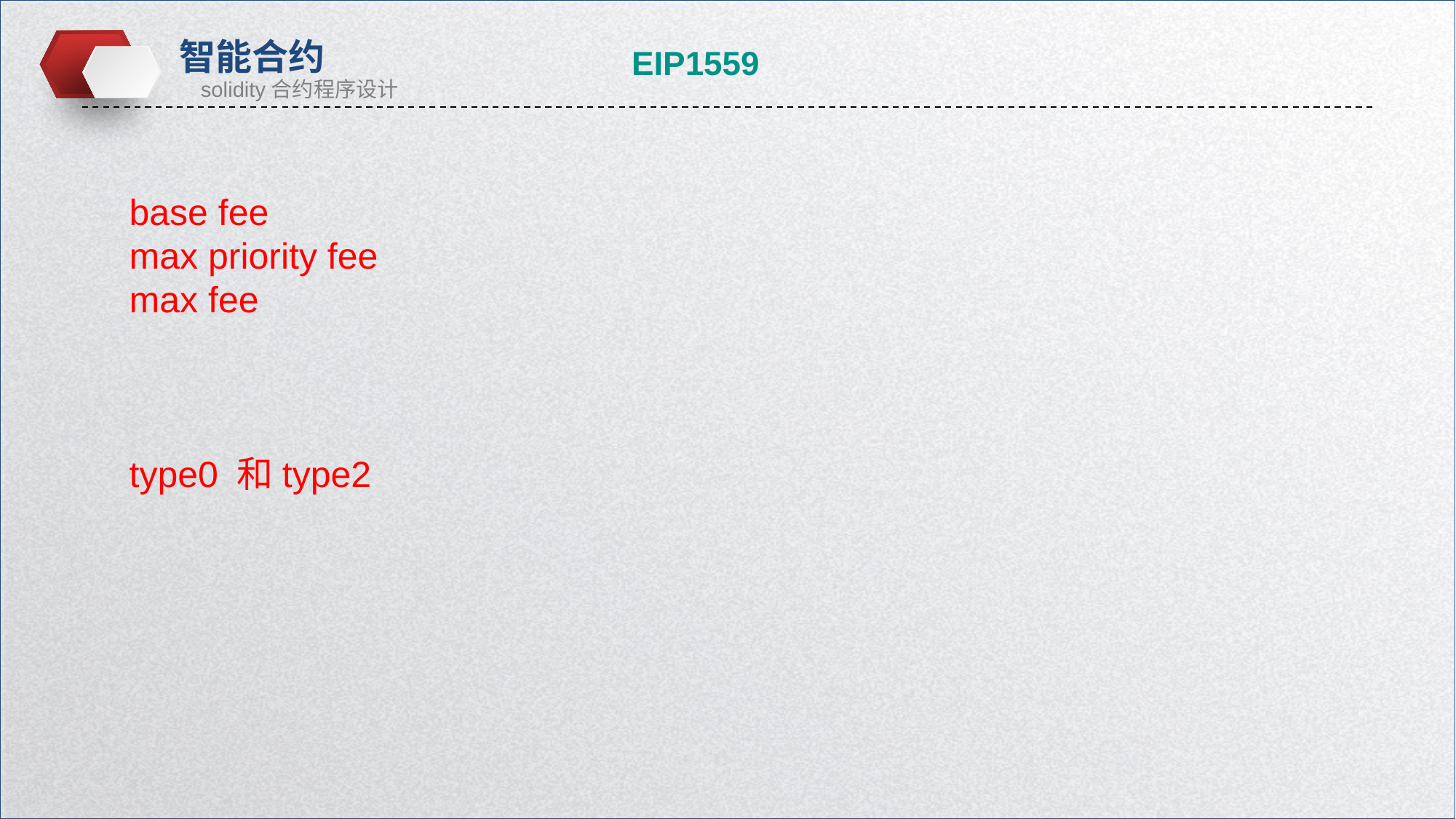

EIP1559
base fee
max priority fee
max fee

type0 和type2